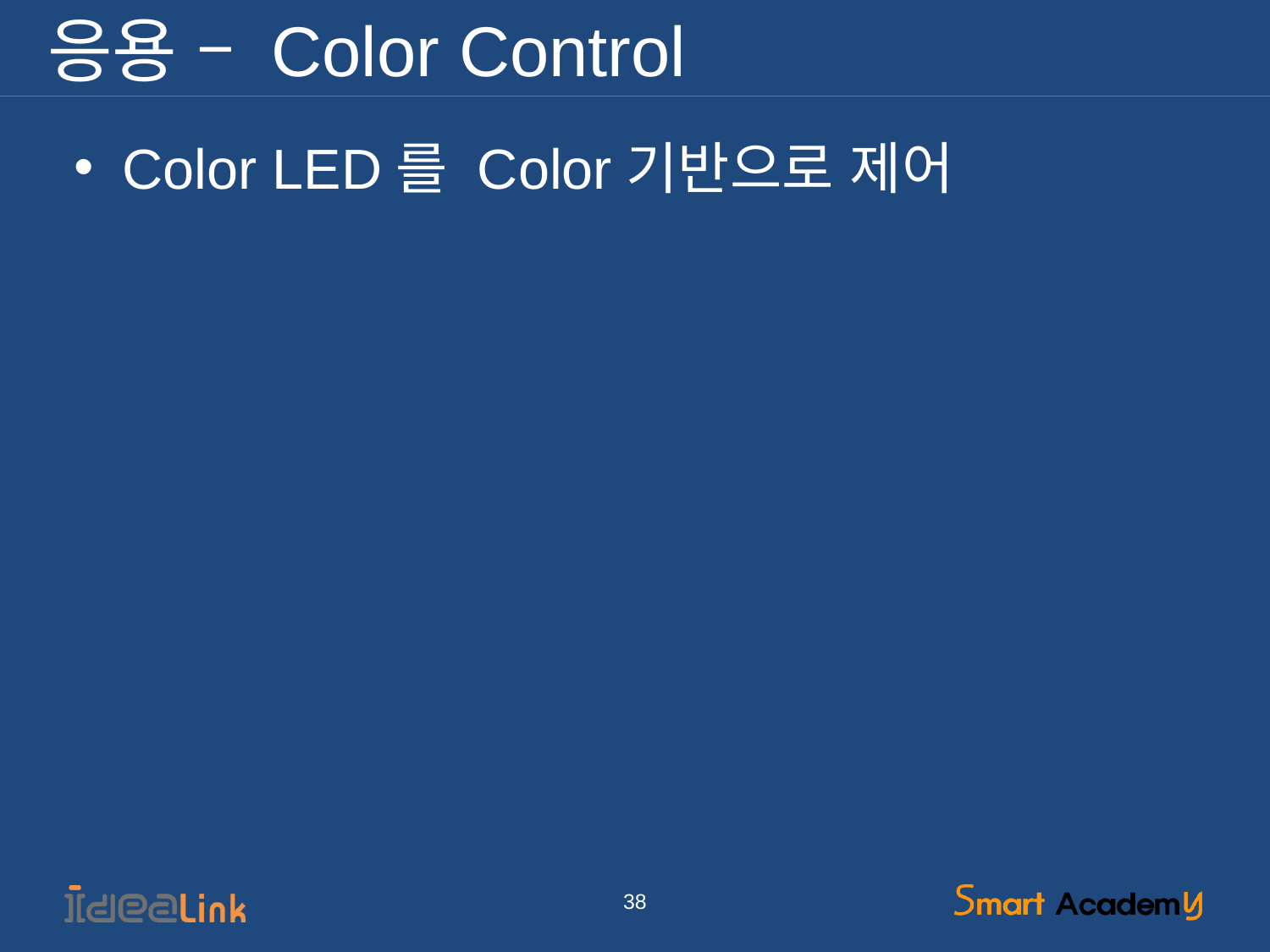

# 응용 – Color Control
Color LED를 Color기반으로 제어
38